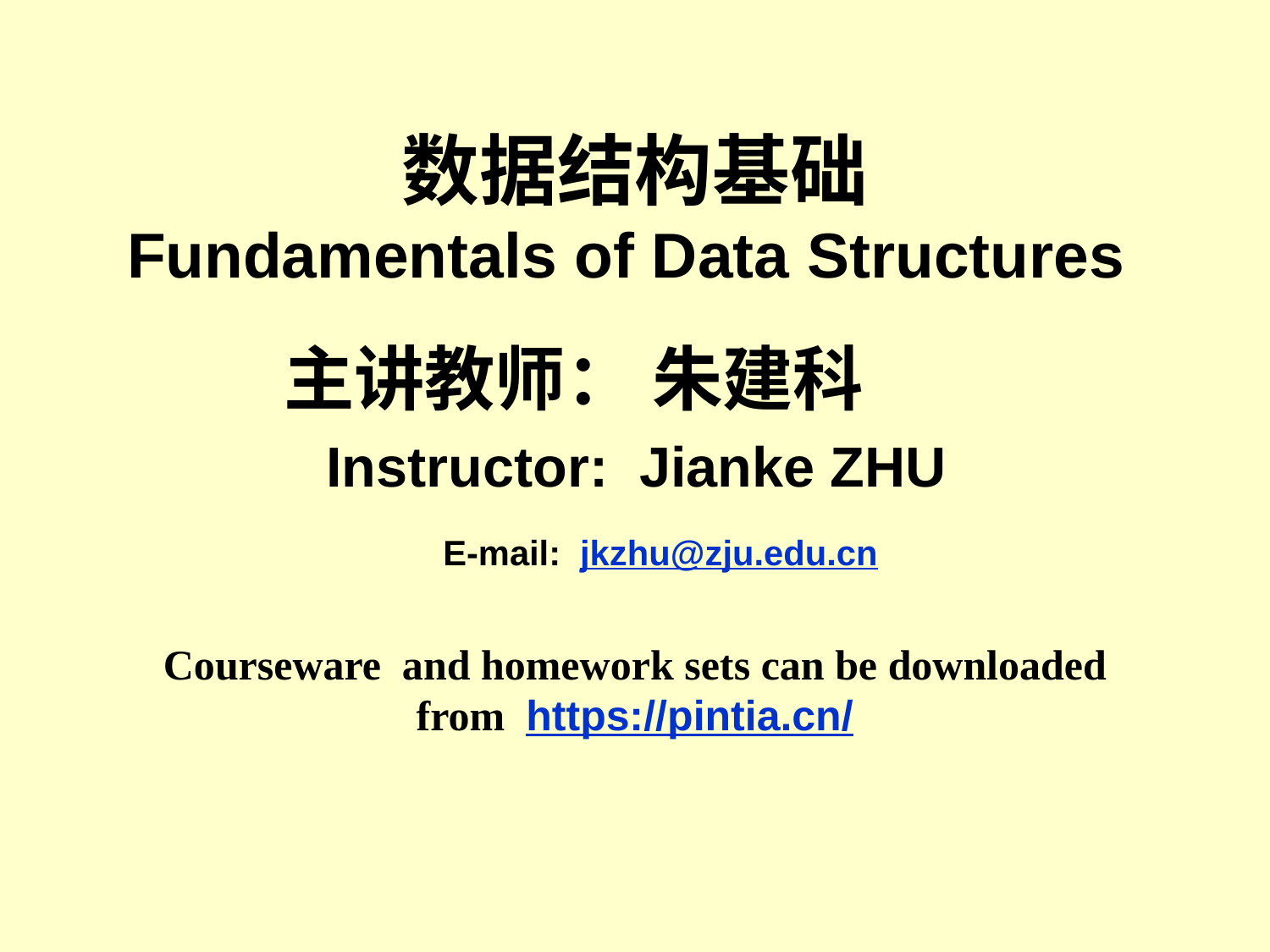

# 数据结构基础 Fundamentals of Data Structures
主讲教师： 朱建科
       Instructor:  Jianke ZHU
          E-mail:  jkzhu@zju.edu.cn
Courseware  and homework sets can be downloaded from  https://pintia.cn/